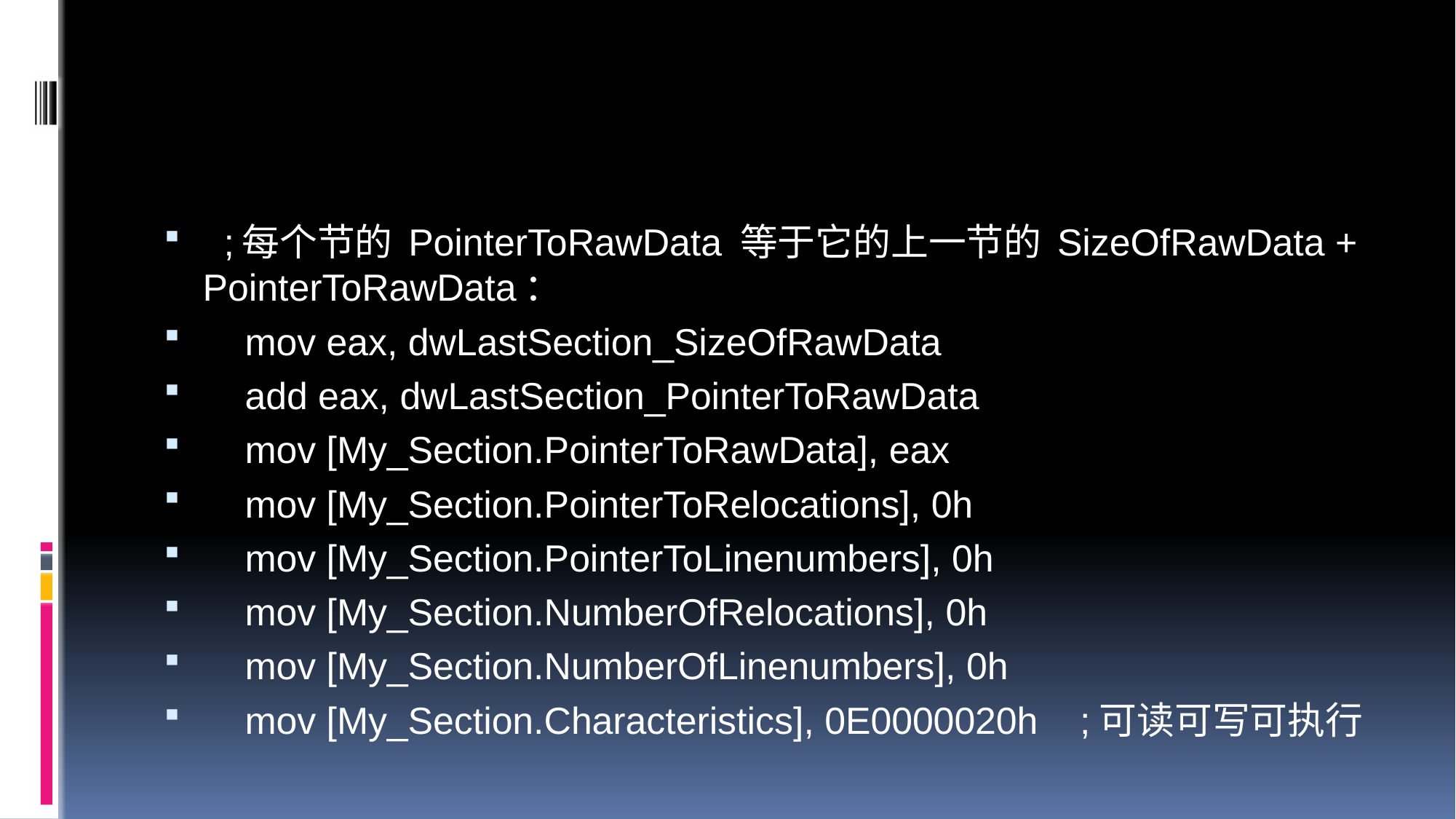

#
  ;每个节的 PointerToRawData 等于它的上一节的 SizeOfRawData + PointerToRawData：
    mov eax, dwLastSection_SizeOfRawData
    add eax, dwLastSection_PointerToRawData
    mov [My_Section.PointerToRawData], eax
    mov [My_Section.PointerToRelocations], 0h
    mov [My_Section.PointerToLinenumbers], 0h
    mov [My_Section.NumberOfRelocations], 0h
    mov [My_Section.NumberOfLinenumbers], 0h
    mov [My_Section.Characteristics], 0E0000020h    ;可读可写可执行